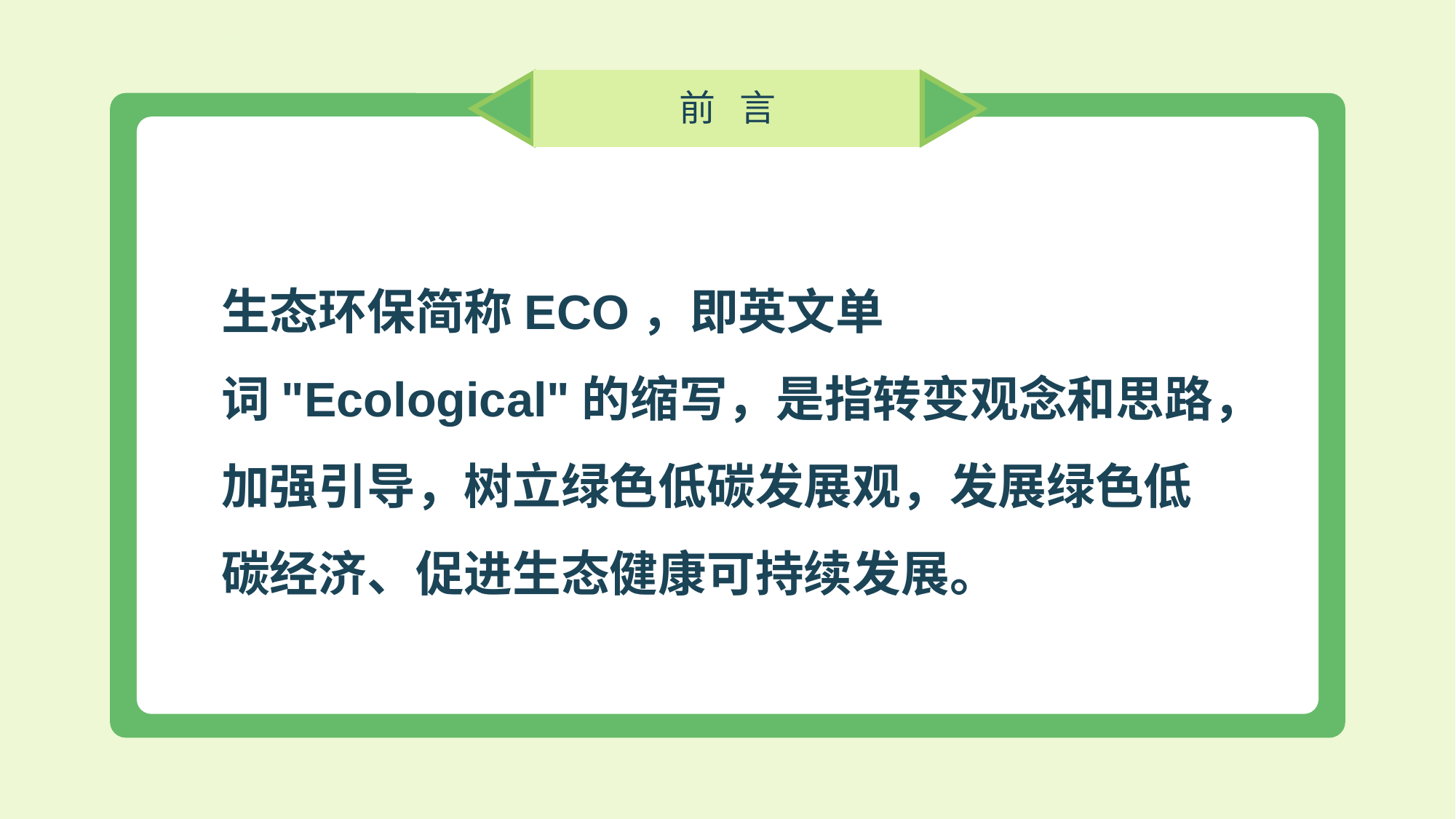

https://www.ypppt.com/
前   言
生态环保简称ECO，即英文单词"Ecological"的缩写，是指转变观念和思路，加强引导，树立绿色低碳发展观，发展绿色低碳经济、促进生态健康可持续发展。